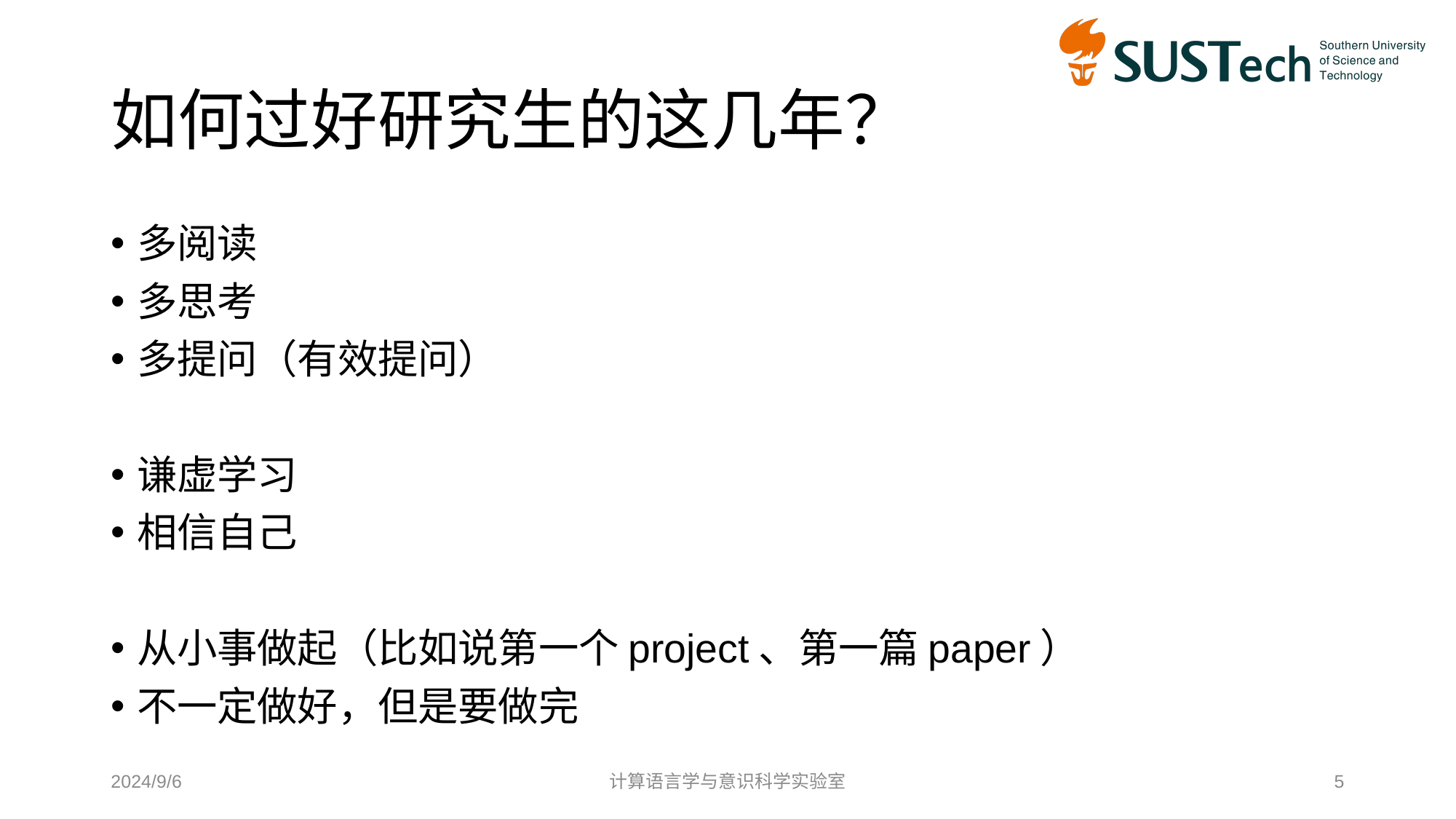

# 如何过好研究生的这几年？
多阅读
多思考
多提问（有效提问）

谦虚学习
相信自己

从小事做起（比如说第一个project、第一篇paper）
不一定做好，但是要做完
2024/9/6
计算语言学与意识科学实验室
5